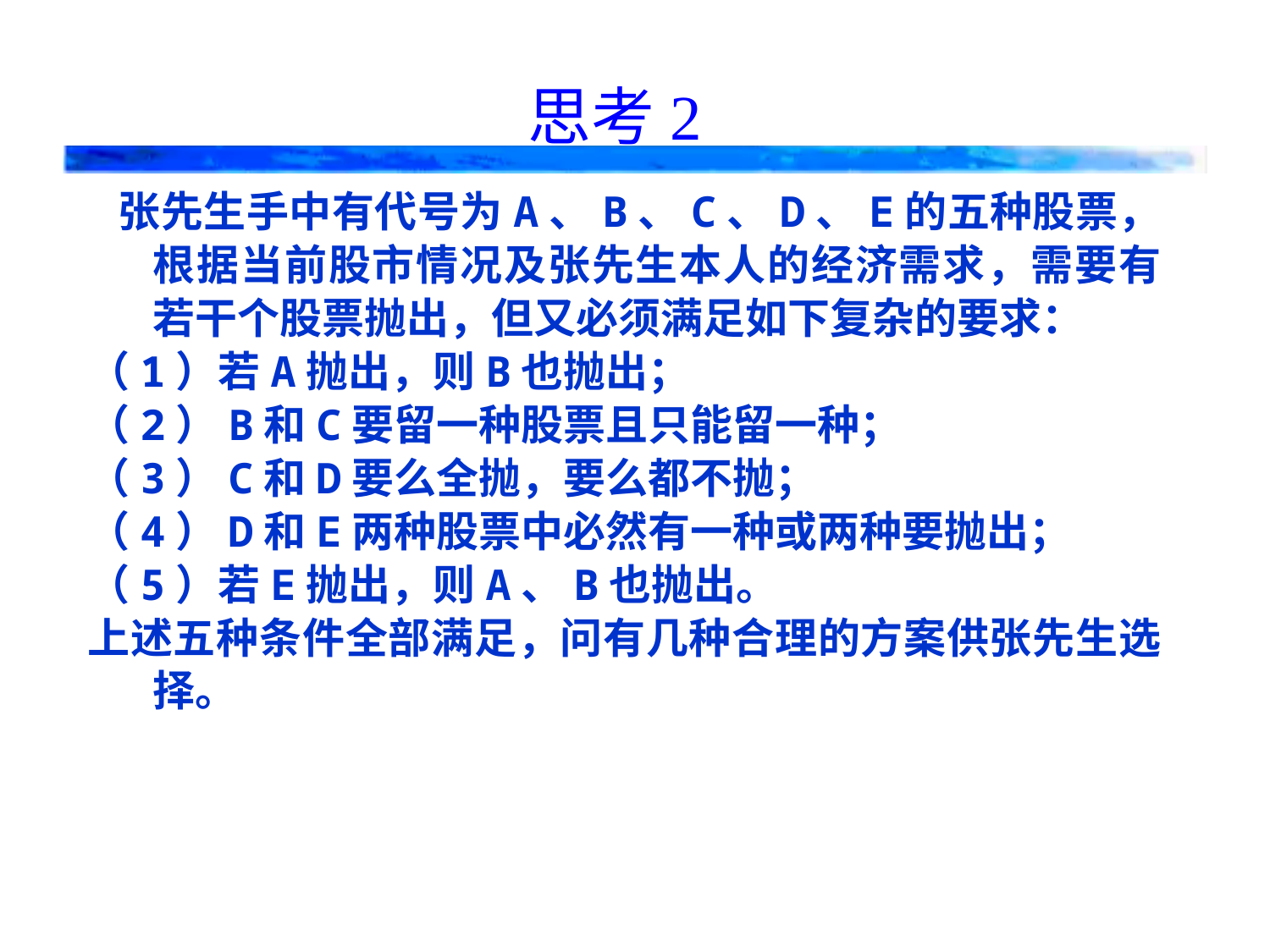

思考2
  张先生手中有代号为A、B、C、D、E的五种股票，根据当前股市情况及张先生本人的经济需求，需要有若干个股票抛出，但又必须满足如下复杂的要求：
（1）若A抛出，则B也抛出；
（2）B和C要留一种股票且只能留一种；
（3）C和D要么全抛，要么都不抛；
（4）D和E两种股票中必然有一种或两种要抛出；
（5）若E抛出，则A、B也抛出。
上述五种条件全部满足，问有几种合理的方案供张先生选择。